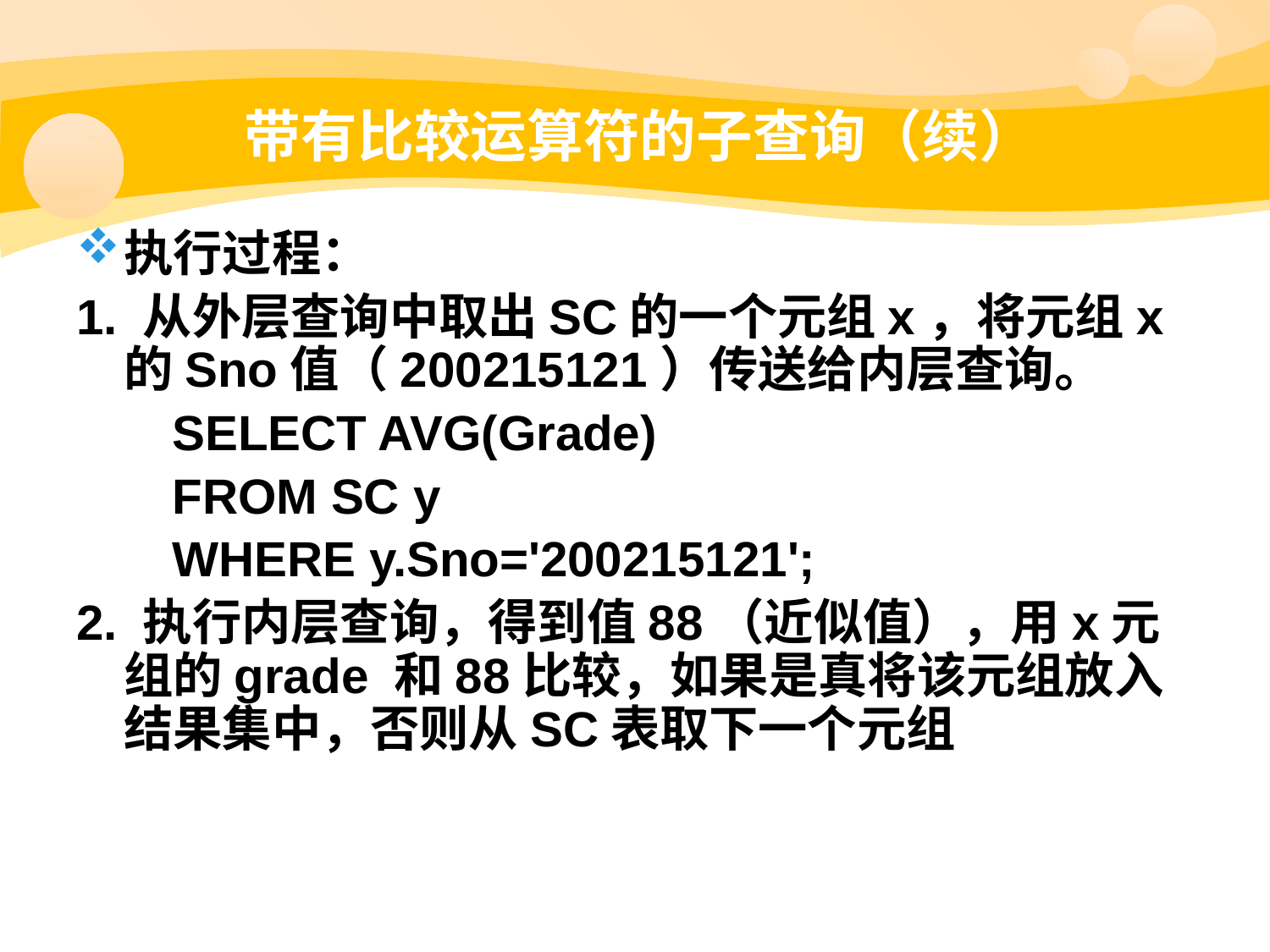

# 带有比较运算符的子查询（续）
执行过程：
1. 从外层查询中取出SC的一个元组x，将元组x的Sno值（200215121）传送给内层查询。
       SELECT AVG(Grade)
       FROM SC y
       WHERE y.Sno='200215121';
2. 执行内层查询，得到值88（近似值），用x元组的grade 和88比较，如果是真将该元组放入结果集中，否则从SC表取下一个元组